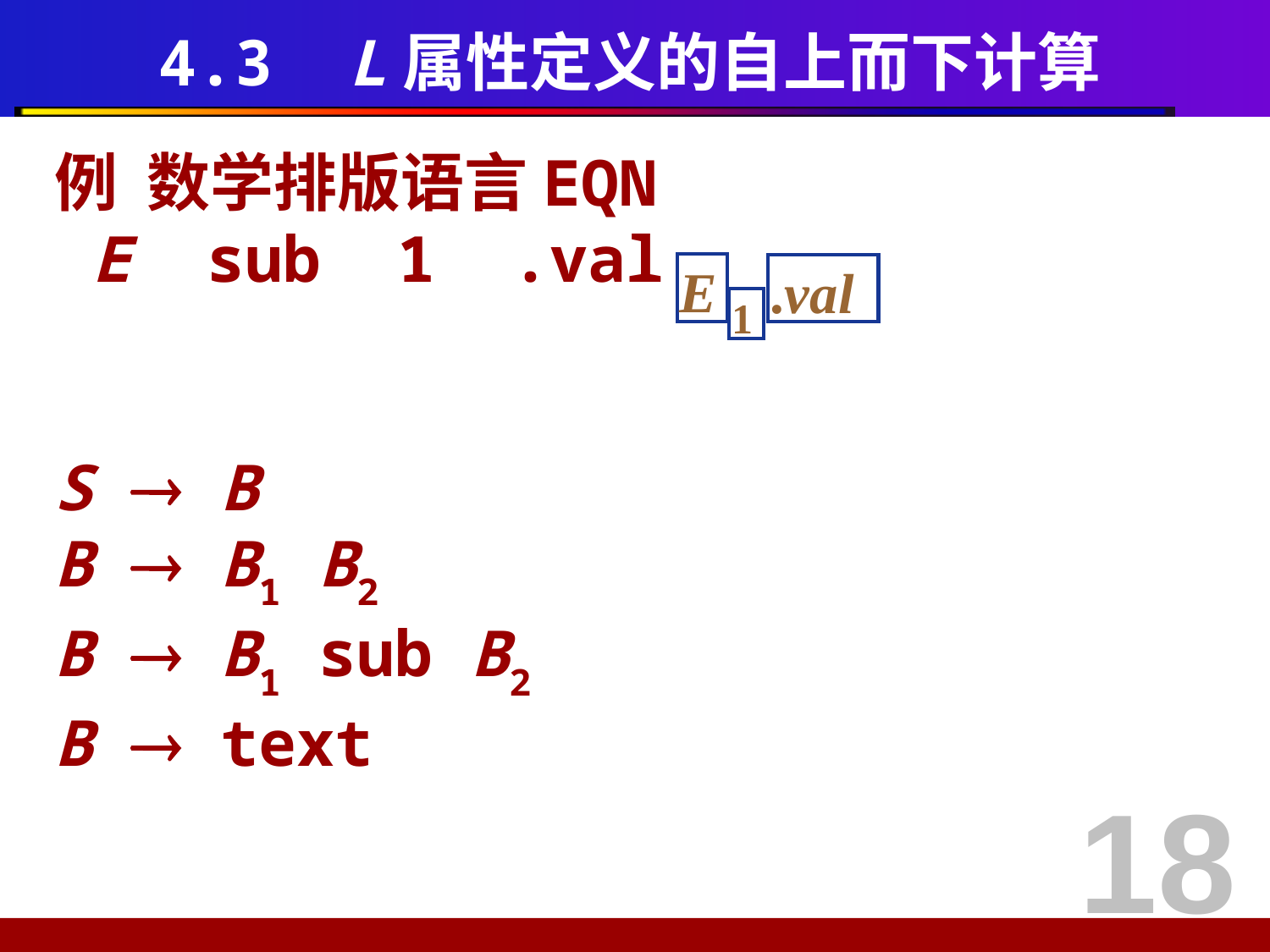

# 4.3  L属性定义的自上而下计算
例  数学排版语言EQN
 E  sub  1  .val

S → B
B → B1 B2
B → B1 sub B2
B → text
E
.val
1
18